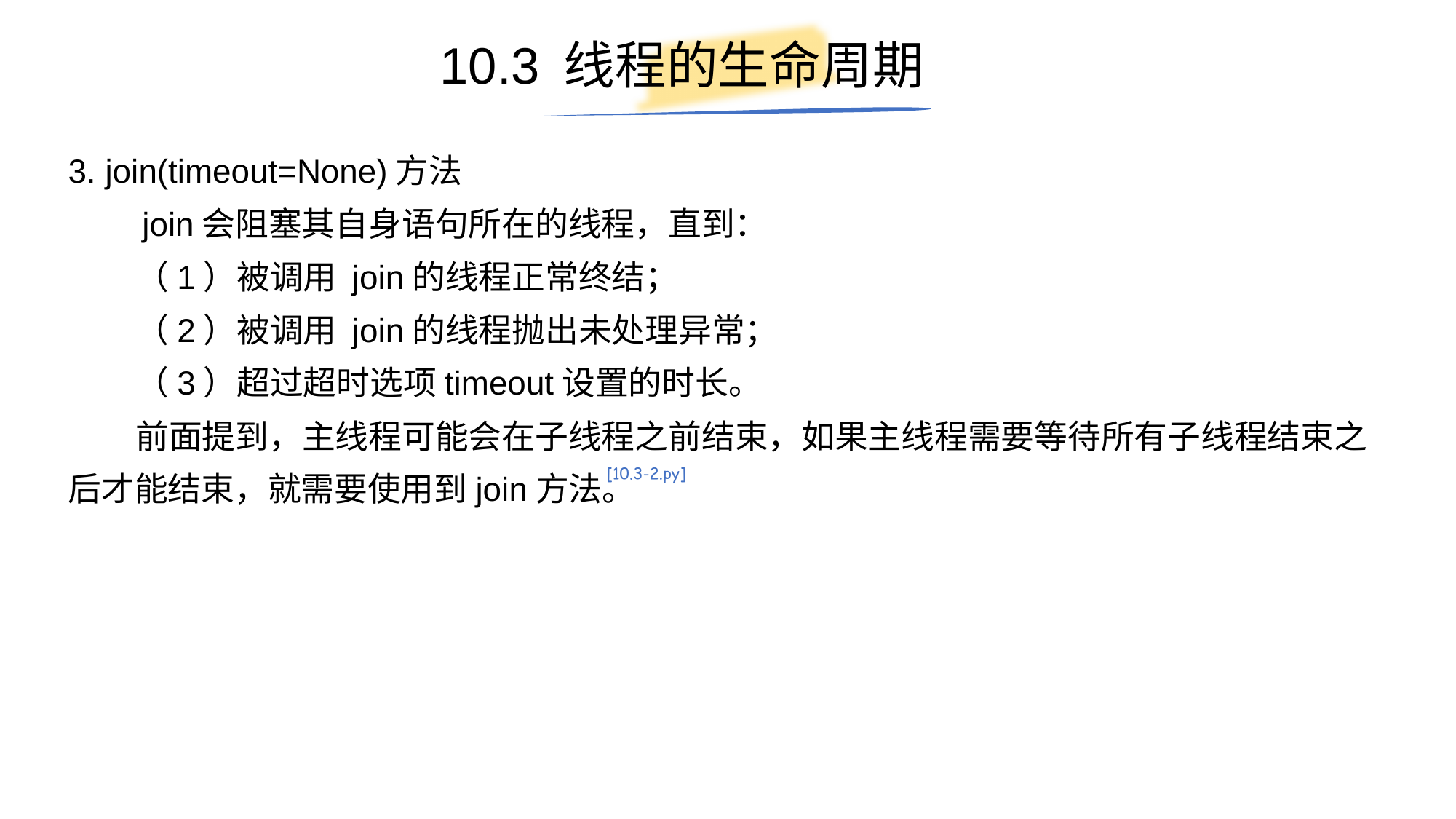

# 10.3 线程的生命周期

3. join(timeout=None)方法
        join会阻塞其自身语句所在的线程，直到：
        （1）被调用 join的线程正常终结；
        （2）被调用 join的线程抛出未处理异常；
        （3）超过超时选项timeout设置的时长。
        前面提到，主线程可能会在子线程之前结束，如果主线程需要等待所有子线程结束之后才能结束，就需要使用到join方法。
[10.3-2.py]